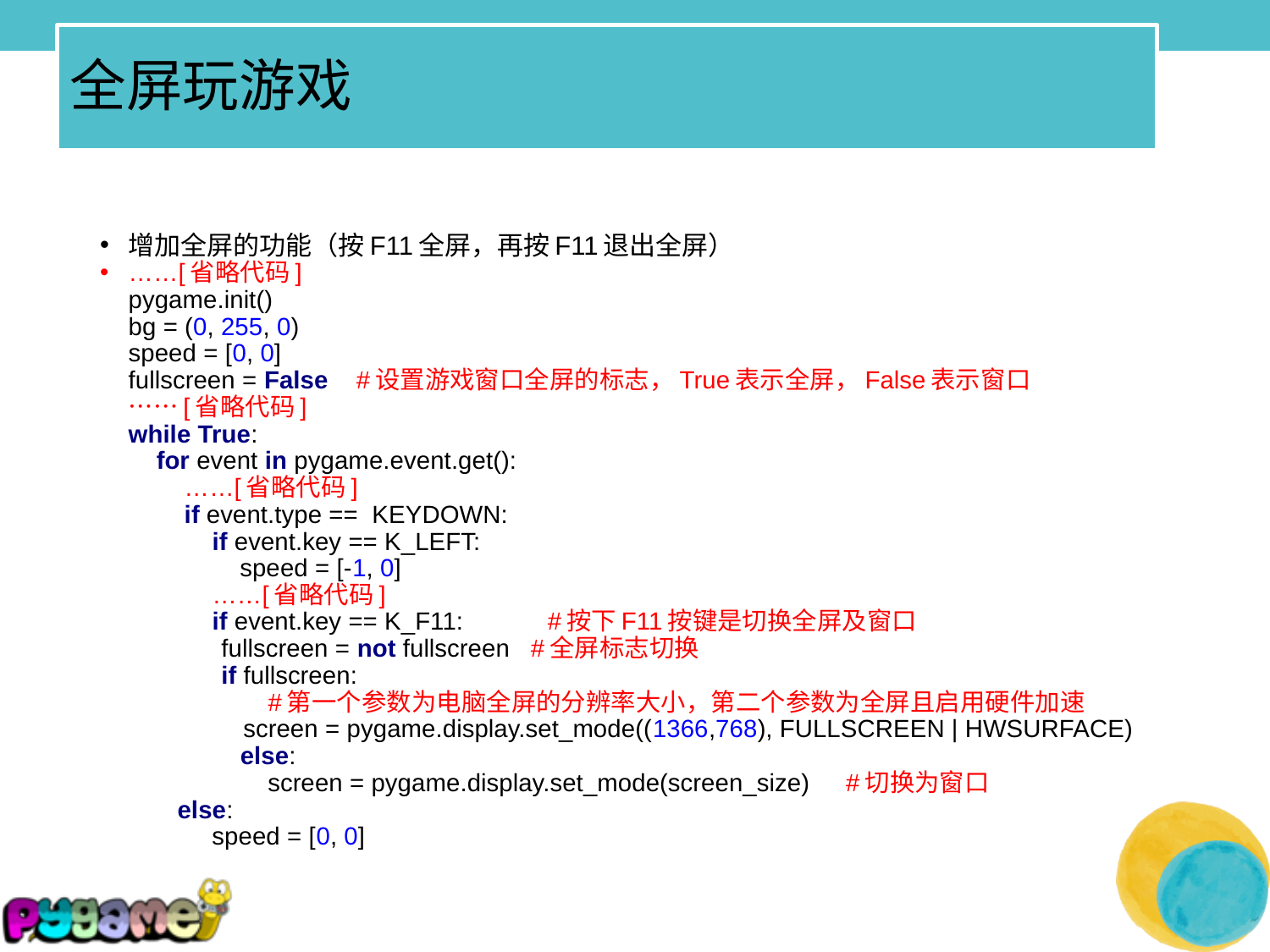

# 全屏玩游戏
增加全屏的功能（按F11全屏，再按F11退出全屏）
……[省略代码]
pygame.init()
bg = (0, 255, 0)
speed = [0, 0]
fullscreen = False    #设置游戏窗口全屏的标志，True表示全屏，False表示窗口
……[省略代码]
while True:
    for event in pygame.event.get():
        ……[省略代码]
        if event.type ==  KEYDOWN:
            if event.key == K_LEFT:
                speed = [-1, 0]
            ……[省略代码]
            if event.key == K_F11:            #按下F11按键是切换全屏及窗口
                fullscreen = not fullscreen   #全屏标志切换
                if fullscreen:
                    #第一个参数为电脑全屏的分辨率大小，第二个参数为全屏且启用硬件加速
                    screen = pygame.display.set_mode((1366,768), FULLSCREEN | HWSURFACE)
                else:
                    screen = pygame.display.set_mode(screen_size)     #切换为窗口
        else:
            speed = [0, 0]